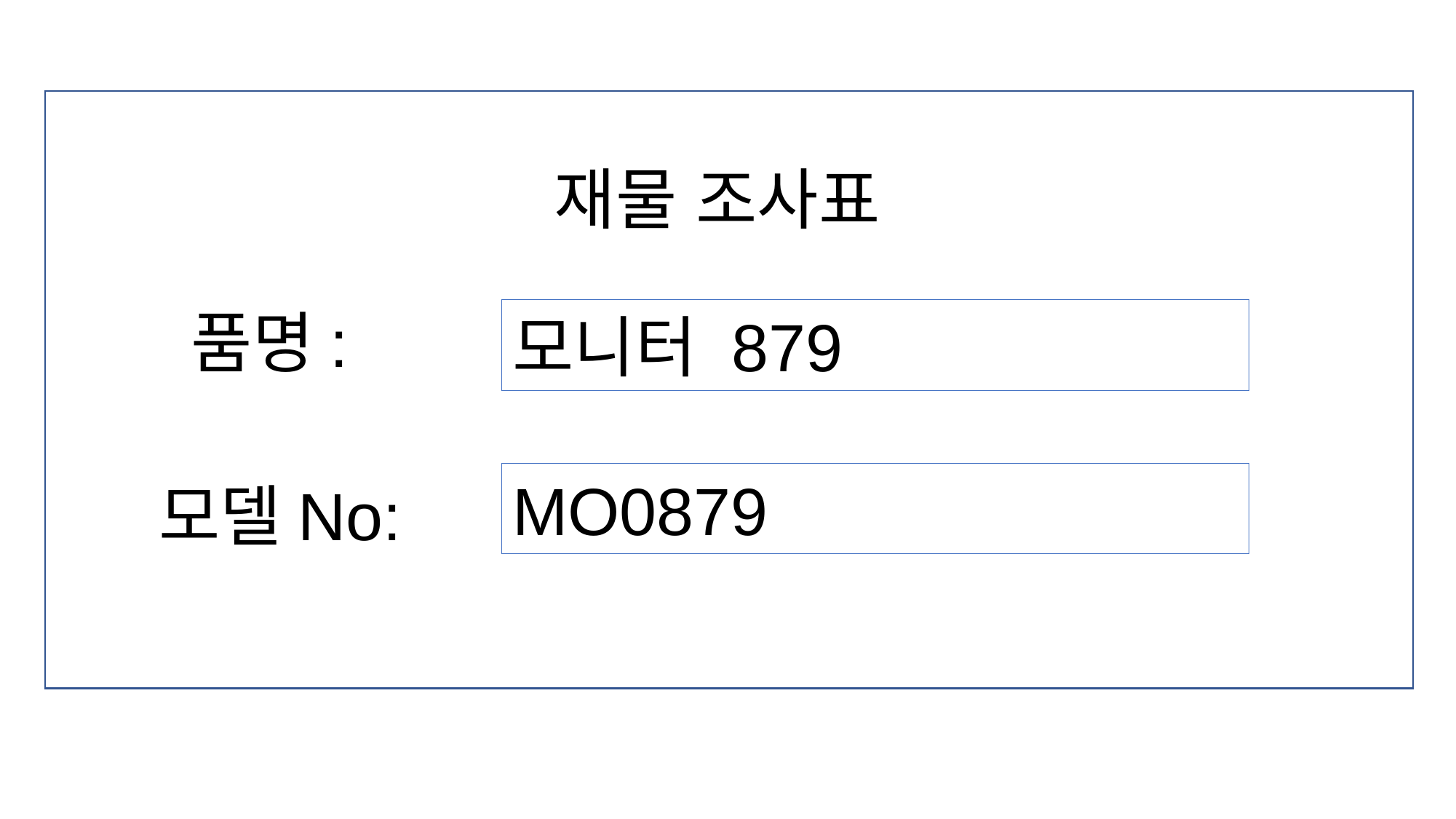

재물 조사표
품명:
모니터 879
MO0879
모델No: